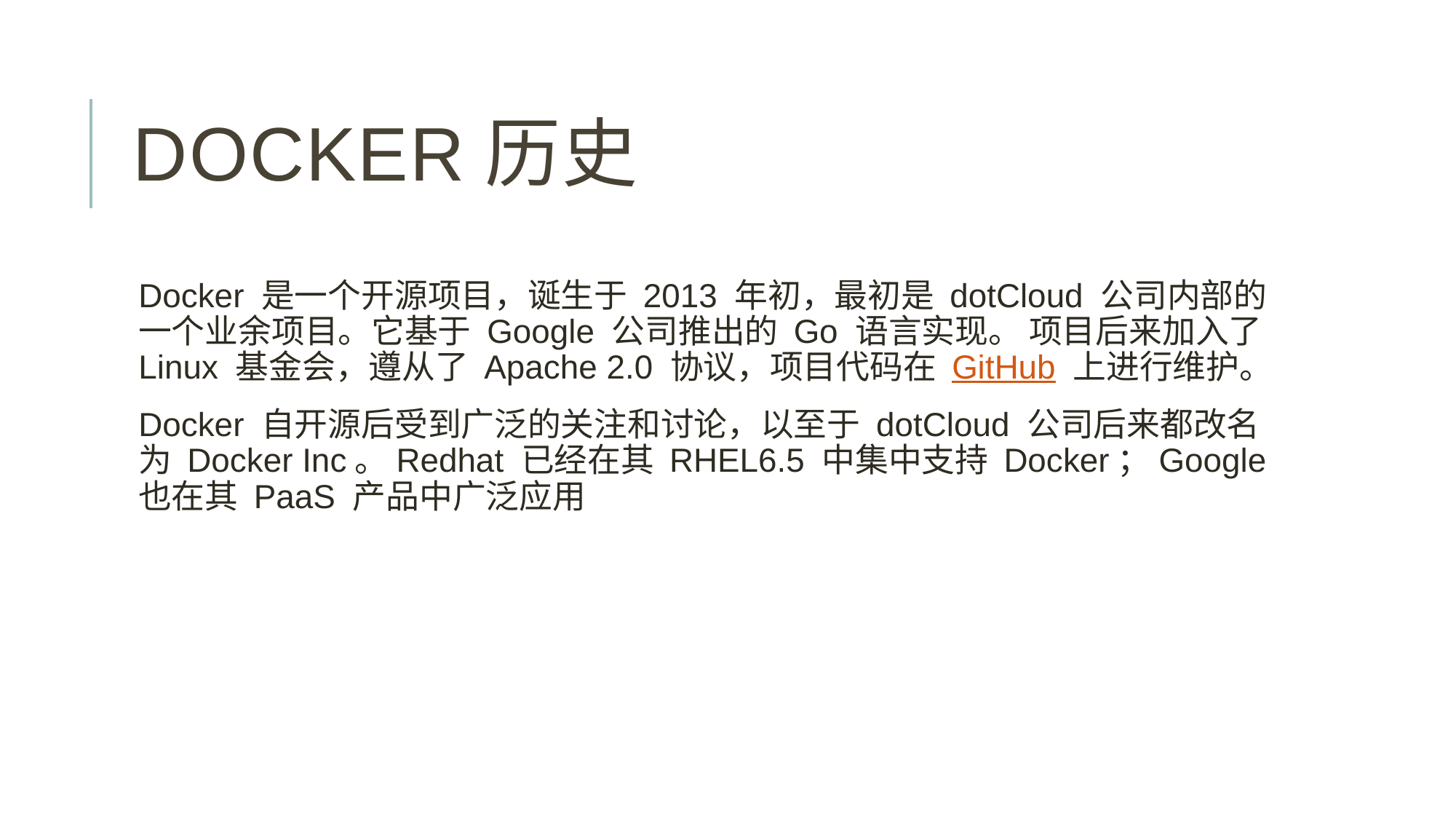

# Docker历史
Docker 是一个开源项目，诞生于 2013 年初，最初是 dotCloud 公司内部的一个业余项目。它基于 Google 公司推出的 Go 语言实现。 项目后来加入了 Linux 基金会，遵从了 Apache 2.0 协议，项目代码在 GitHub 上进行维护。
Docker 自开源后受到广泛的关注和讨论，以至于 dotCloud 公司后来都改名为 Docker Inc。Redhat 已经在其 RHEL6.5 中集中支持 Docker；Google 也在其 PaaS 产品中广泛应用